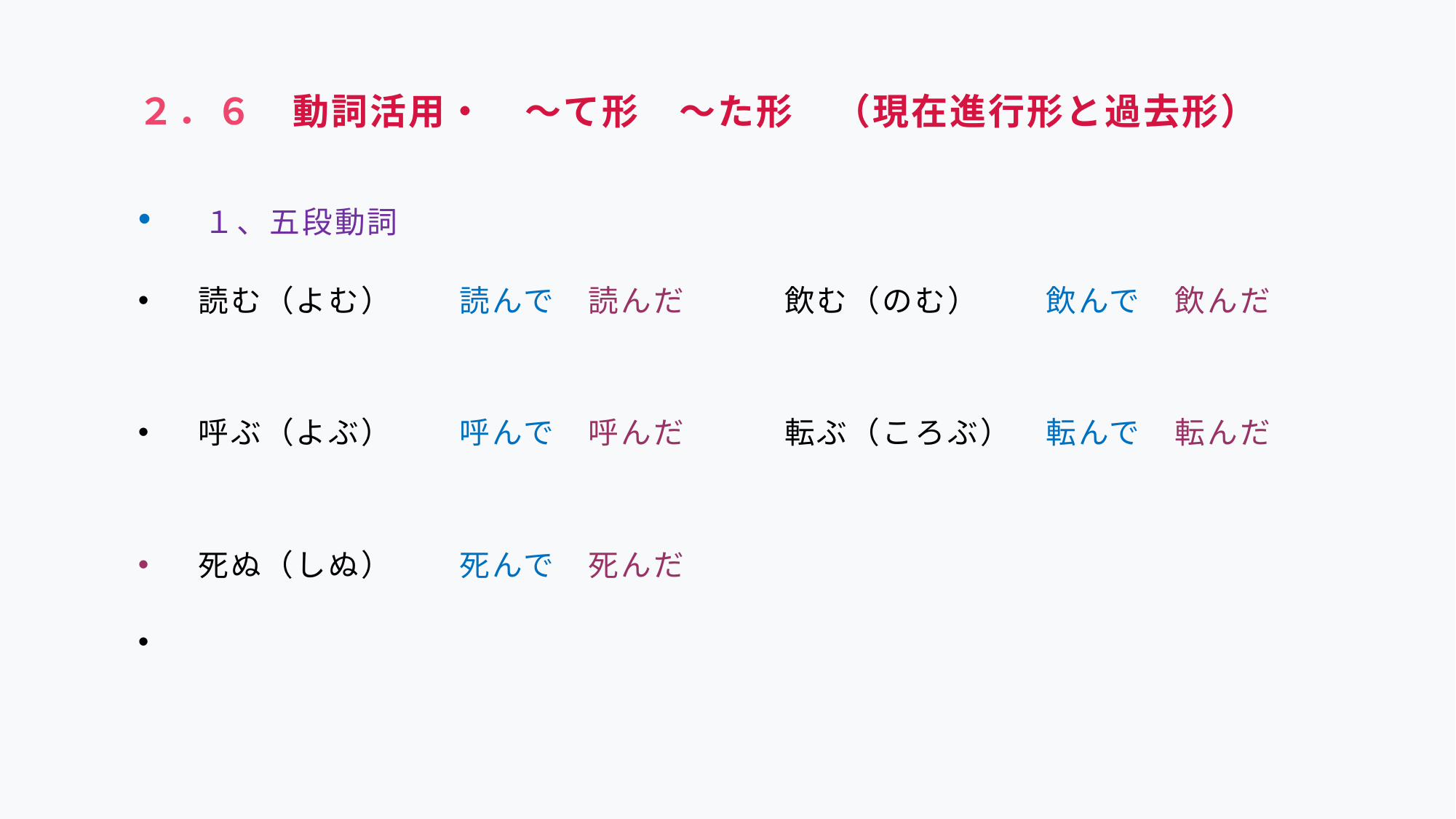

# ２．６　動詞活用・　～て形　～た形　（現在進行形と過去形）
　１、五段動詞
　読む（よむ）　　読んで　読んだ　　　飲む（のむ）　　飲んで　飲んだ
　呼ぶ（よぶ）　　呼んで　呼んだ　　　転ぶ（ころぶ）　転んで　転んだ
　死ぬ（しぬ）　　死んで　死んだ